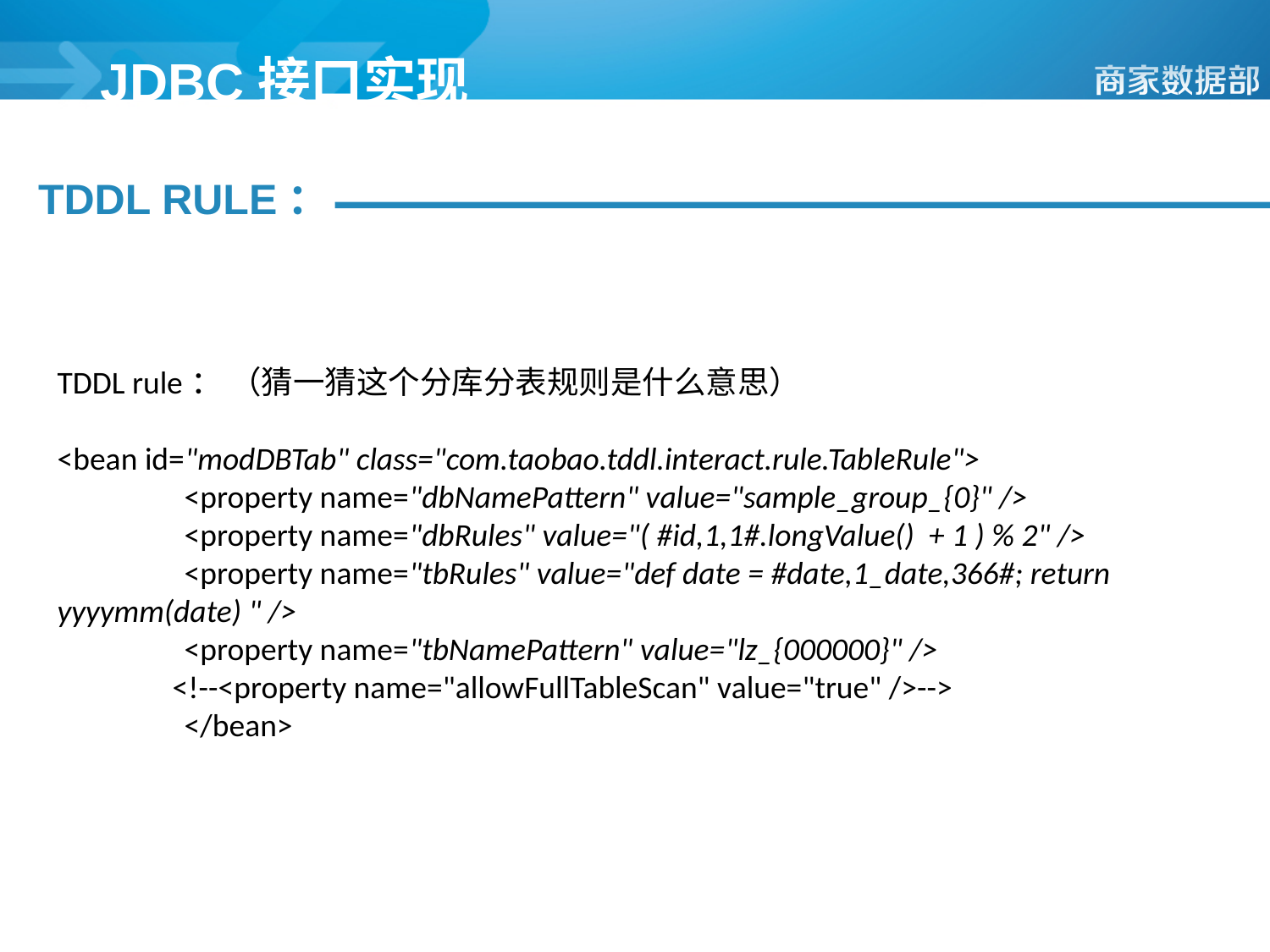

JDBC接口实现
TDDL RULE：

TDDL rule： （猜一猜这个分库分表规则是什么意思）

<bean id="modDBTab" class="com.taobao.tddl.interact.rule.TableRule">
	<property name="dbNamePattern" value="sample_group_{0}" />
	<property name="dbRules" value="( #id,1,1#.longValue()  + 1 ) % 2" />
	<property name="tbRules" value="def date = #date,1_date,366#; return yyyymm(date) " />
	<property name="tbNamePattern" value="lz_{000000}" />
                <!--<property name="allowFullTableScan" value="true" />-->
	</bean>